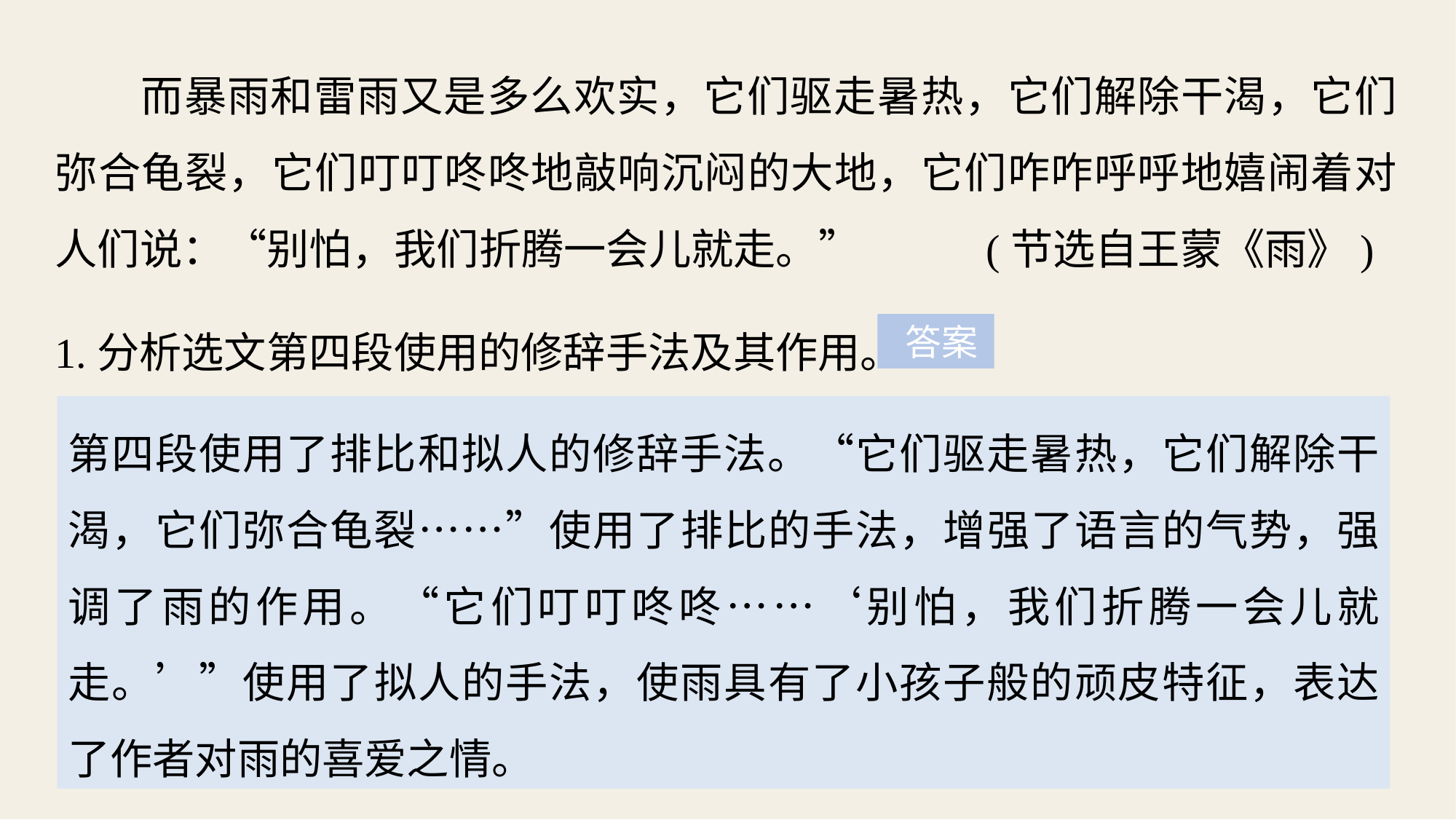

而暴雨和雷雨又是多么欢实，它们驱走暑热，它们解除干渴，它们弥合龟裂，它们叮叮咚咚地敲响沉闷的大地，它们咋咋呼呼地嬉闹着对人们说：“别怕，我们折腾一会儿就走。”	     (节选自王蒙《雨》)
1.分析选文第四段使用的修辞手法及其作用。
 答案
第四段使用了排比和拟人的修辞手法。“它们驱走暑热，它们解除干渴，它们弥合龟裂……”使用了排比的手法，增强了语言的气势，强调了雨的作用。“它们叮叮咚咚……‘别怕，我们折腾一会儿就走。’”使用了拟人的手法，使雨具有了小孩子般的顽皮特征，表达了作者对雨的喜爱之情。